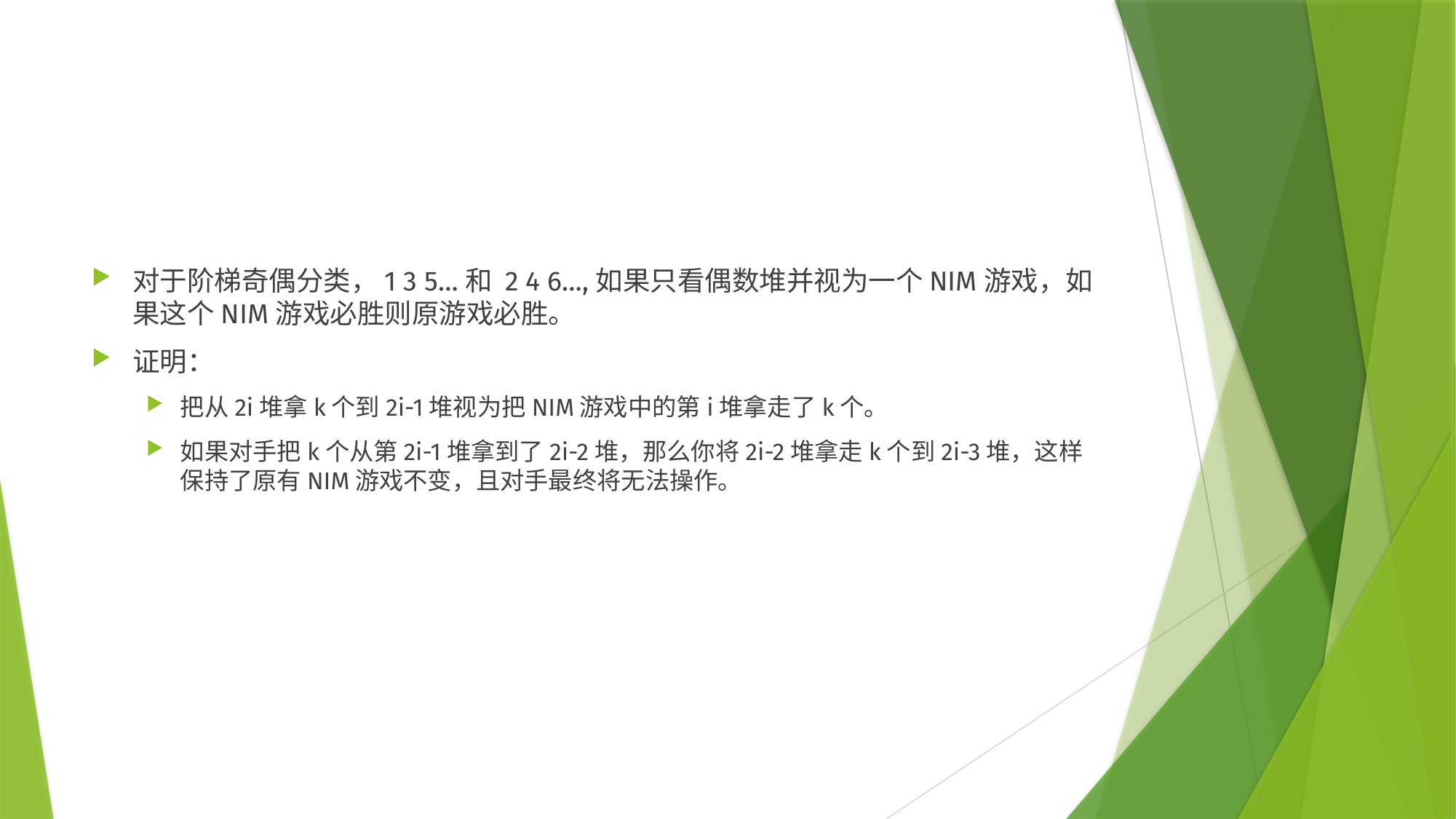

#
对于阶梯奇偶分类，1 3 5…和 2 4 6…,如果只看偶数堆并视为一个NIM游戏，如果这个NIM游戏必胜则原游戏必胜。
证明：
把从2i堆拿k个到2i-1堆视为把NIM游戏中的第i堆拿走了k个。
如果对手把k个从第2i-1堆拿到了2i-2堆，那么你将2i-2堆拿走k个到2i-3堆，这样保持了原有NIM游戏不变，且对手最终将无法操作。